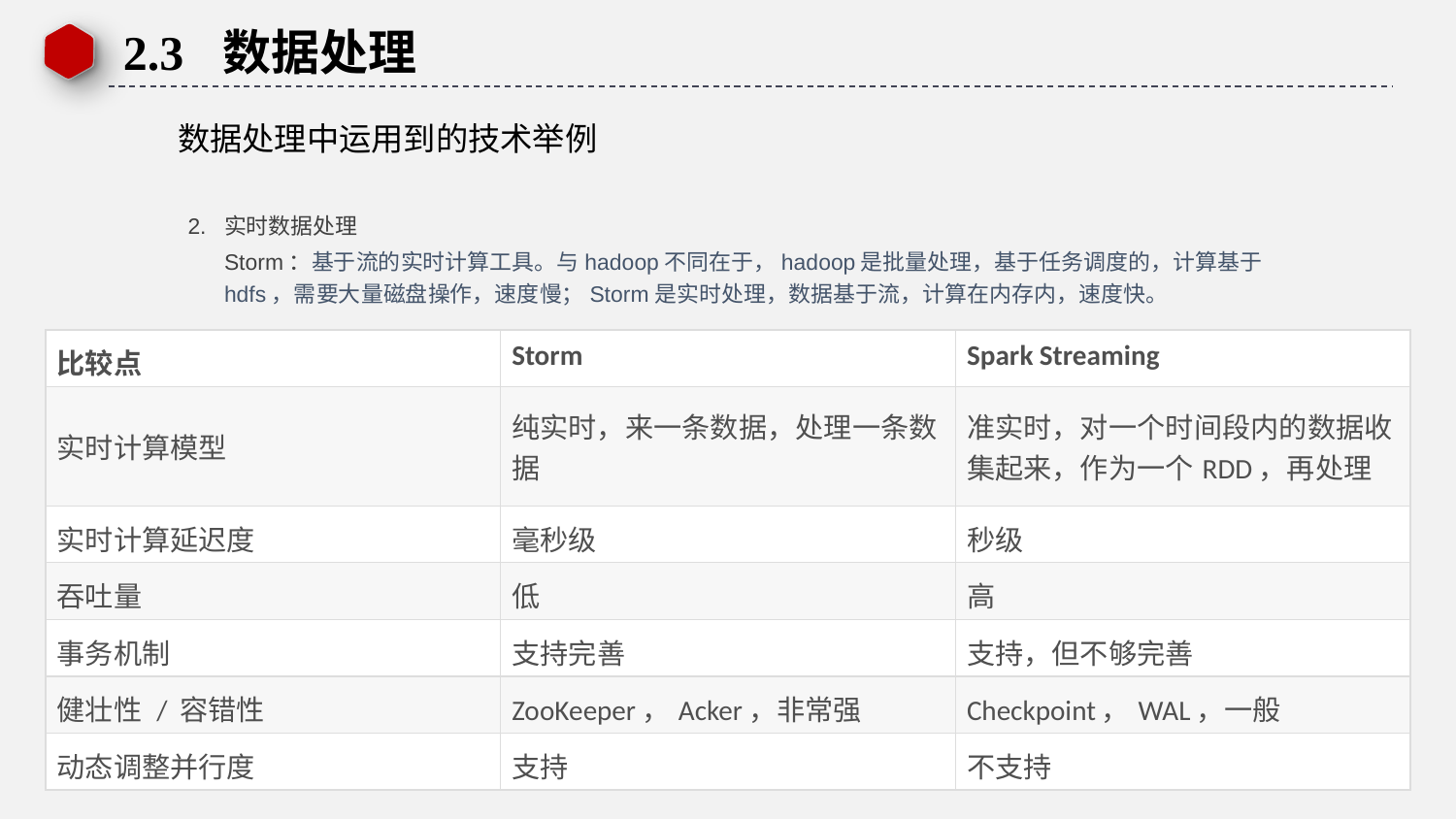

2.3  数据处理
        数据处理中运用到的技术举例
实时数据处理
	Storm：基于流的实时计算工具。与hadoop不同在于，hadoop是批量处理，基于任务调度的，计算基于hdfs，需要大量磁盘操作，速度慢；Storm是实时处理，数据基于流，计算在内存内，速度快。

| 比较点 | Storm | Spark Streaming |
| --- | --- | --- |
| 实时计算模型 | 纯实时，来一条数据，处理一条数据 | 准实时，对一个时间段内的数据收集起来，作为一个RDD，再处理 |
| 实时计算延迟度 | 毫秒级 | 秒级 |
| 吞吐量 | 低 | 高 |
| 事务机制 | 支持完善 | 支持，但不够完善 |
| 健壮性 / 容错性 | ZooKeeper，Acker，非常强 | Checkpoint，WAL，一般 |
| 动态调整并行度 | 支持 | 不支持 |